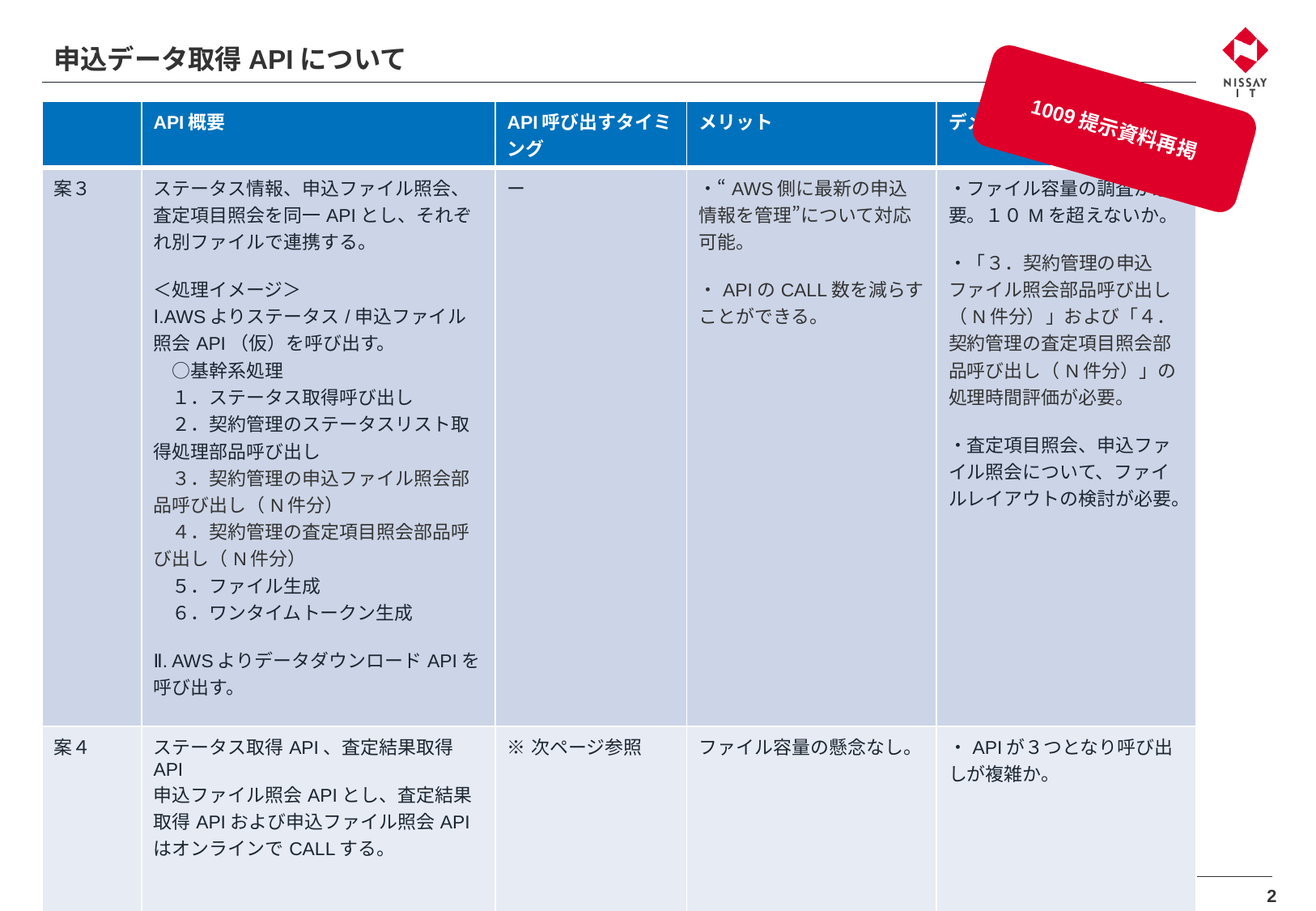

# 申込データ取得APIについて
1009提示資料再掲
|  | API概要 | API呼び出すタイミング | メリット | デメリット |
| --- | --- | --- | --- | --- |
| 案３ | ステータス情報、申込ファイル照会、査定項目照会を同一APIとし、それぞれ別ファイルで連携する。 ＜処理イメージ＞ Ⅰ.AWSよりステータス/申込ファイル照会API（仮）を呼び出す。 　○基幹系処理 　１．ステータス取得呼び出し 　２．契約管理のステータスリスト取得処理部品呼び出し 　３．契約管理の申込ファイル照会部品呼び出し（N件分） 　４．契約管理の査定項目照会部品呼び出し（N件分） 　５．ファイル生成 　６．ワンタイムトークン生成 Ⅱ. AWSよりデータダウンロードAPIを呼び出す。 | ー | ・“AWS側に最新の申込情報を管理”について対応可能。 ・APIのCALL数を減らすことができる。 | ・ファイル容量の調査が必要。１０Mを超えないか。 ・「３．契約管理の申込ファイル照会部品呼び出し（N件分）」および「４．契約管理の査定項目照会部品呼び出し（N件分）」の処理時間評価が必要。 ・査定項目照会、申込ファイル照会について、ファイルレイアウトの検討が必要。 |
| 案４ | ステータス取得API、査定結果取得API 申込ファイル照会APIとし、査定結果取得APIおよび申込ファイル照会APIはオンラインでCALLする。 | ※次ページ参照 | ファイル容量の懸念なし。 | ・APIが３つとなり呼び出しが複雑か。 |
2